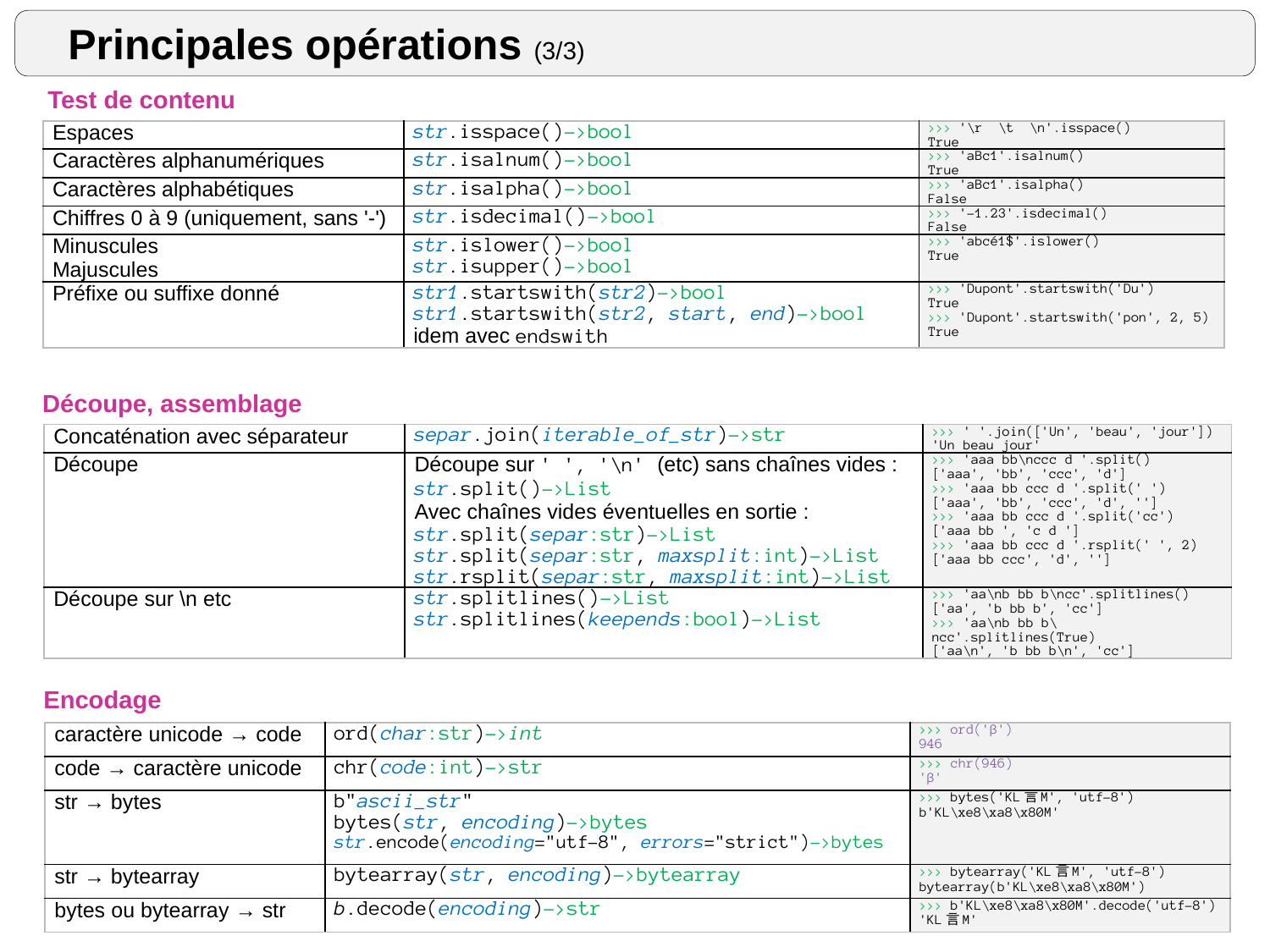

Principales opérations (3/3)
Test de contenu
| Espaces | str.isspace()->bool | >>> '\r \t \n'.isspace() True |
| --- | --- | --- |
| Caractères alphanumériques | str.isalnum()->bool | >>> 'aBc1'.isalnum() True |
| Caractères alphabétiques | str.isalpha()->bool | >>> 'aBc1'.isalpha() False |
| Chiffres 0 à 9 (uniquement, sans '-') | str.isdecimal()->bool | >>> '-1.23'.isdecimal() False |
| Minuscules Majuscules | str.islower()->bool str.isupper()->bool | >>> 'abcé1$'.islower() True |
| Préfixe ou suffixe donné | str1.startswith(str2)->bool str1.startswith(str2, start, end)->bool idem avec endswith | >>> 'Dupont'.startswith('Du') True >>> 'Dupont'.startswith('pon', 2, 5) True |
Découpe, assemblage
| Concaténation avec séparateur | separ.join(iterable\_of\_str)->str | >>> ' '.join(['Un', 'beau', 'jour']) 'Un beau jour' |
| --- | --- | --- |
| Découpe | Découpe sur ' ', '\n' (etc) sans chaînes vides : str.split()->List  Avec chaînes vides éventuelles en sortie : str.split(separ:str)->List str.split(separ:str, maxsplit:int)->List str.rsplit(separ:str, maxsplit:int)->List | >>> 'aaa bb\nccc d '.split() ['aaa', 'bb', 'ccc', 'd'] >>> 'aaa bb ccc d '.split(' ') ['aaa', 'bb', 'ccc', 'd', ''] >>> 'aaa bb ccc d '.split('cc') ['aaa bb ', 'c d '] >>> 'aaa bb ccc d '.rsplit(' ', 2) ['aaa bb ccc', 'd', ''] |
| Découpe sur \n etc | str.splitlines()->List str.splitlines(keepends:bool)->List | >>> 'aa\nb bb b\ncc'.splitlines() ['aa', 'b bb b', 'cc'] >>> 'aa\nb bb b\ncc'.splitlines(True) ['aa\n', 'b bb b\n', 'cc'] |
Encodage
| caractère unicode → code | ord(char:str)->int | >>> ord('β') 946 |
| --- | --- | --- |
| code → caractère unicode | chr(code:int)->str | >>> chr(946) 'β' |
| str → bytes | b"ascii\_str" bytes(str, encoding)->bytes str.encode(encoding="utf-8", errors="strict")->bytes | >>> bytes('KL言M', 'utf-8') b'KL\xe8\xa8\x80M' |
| str → bytearray | bytearray(str, encoding)->bytearray | >>> bytearray('KL言M', 'utf-8') bytearray(b'KL\xe8\xa8\x80M') |
| bytes ou bytearray → str | b.decode(encoding)->str | >>> b'KL\xe8\xa8\x80M'.decode('utf-8') 'KL言M' |